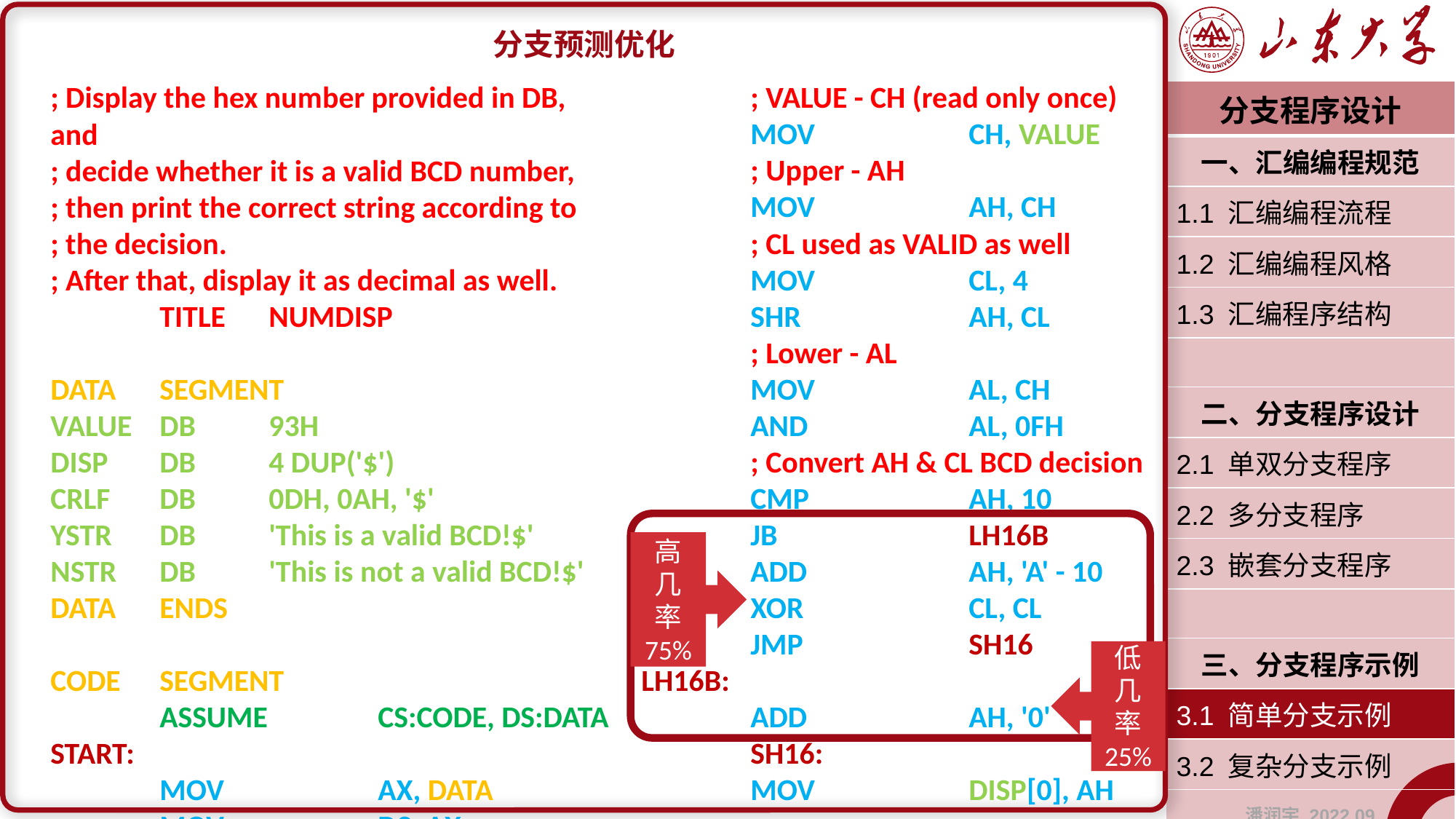

分支预测优化
; Display the hex number provided in DB, and
; decide whether it is a valid BCD number,
; then print the correct string according to
; the decision.
; After that, display it as decimal as well.
	TITLE	NUMDISP

DATA	SEGMENT
VALUE	DB	93H
DISP	DB	4 DUP('$')
CRLF	DB	0DH, 0AH, '$'
YSTR	DB	'This is a valid BCD!$'
NSTR	DB	'This is not a valid BCD!$'
DATA	ENDS

CODE	SEGMENT
	ASSUME		CS:CODE, DS:DATA
START:
	MOV		AX, DATA
	MOV		DS, AX
	; VALUE - CH (read only once)
	MOV		CH, VALUE
	; Upper - AH
	MOV		AH, CH
	; CL used as VALID as well
	MOV		CL, 4
	SHR		AH, CL
	; Lower - AL
	MOV		AL, CH
	AND		AL, 0FH
	; Convert AH & CL BCD decision
	CMP		AH, 10
	JB		LH16B
	ADD		AH, 'A' - 10
	XOR		CL, CL
	JMP		SH16
LH16B:
	ADD		AH, '0'
	SH16:
	MOV		DISP[0], AH
| 分支程序设计 |
| --- |
| 一、汇编编程规范 |
| 1.1 汇编编程流程 |
| 1.2 汇编编程风格 |
| 1.3 汇编程序结构 |
|  |
| 二、分支程序设计 |
| 2.1 单双分支程序 |
| 2.2 多分支程序 |
| 2.3 嵌套分支程序 |
|  |
| 三、分支程序示例 |
| 3.1 简单分支示例 |
| 3.2 复杂分支示例 |
| 潘润宇 2022.09 |

高几率
75%
低几率
25%